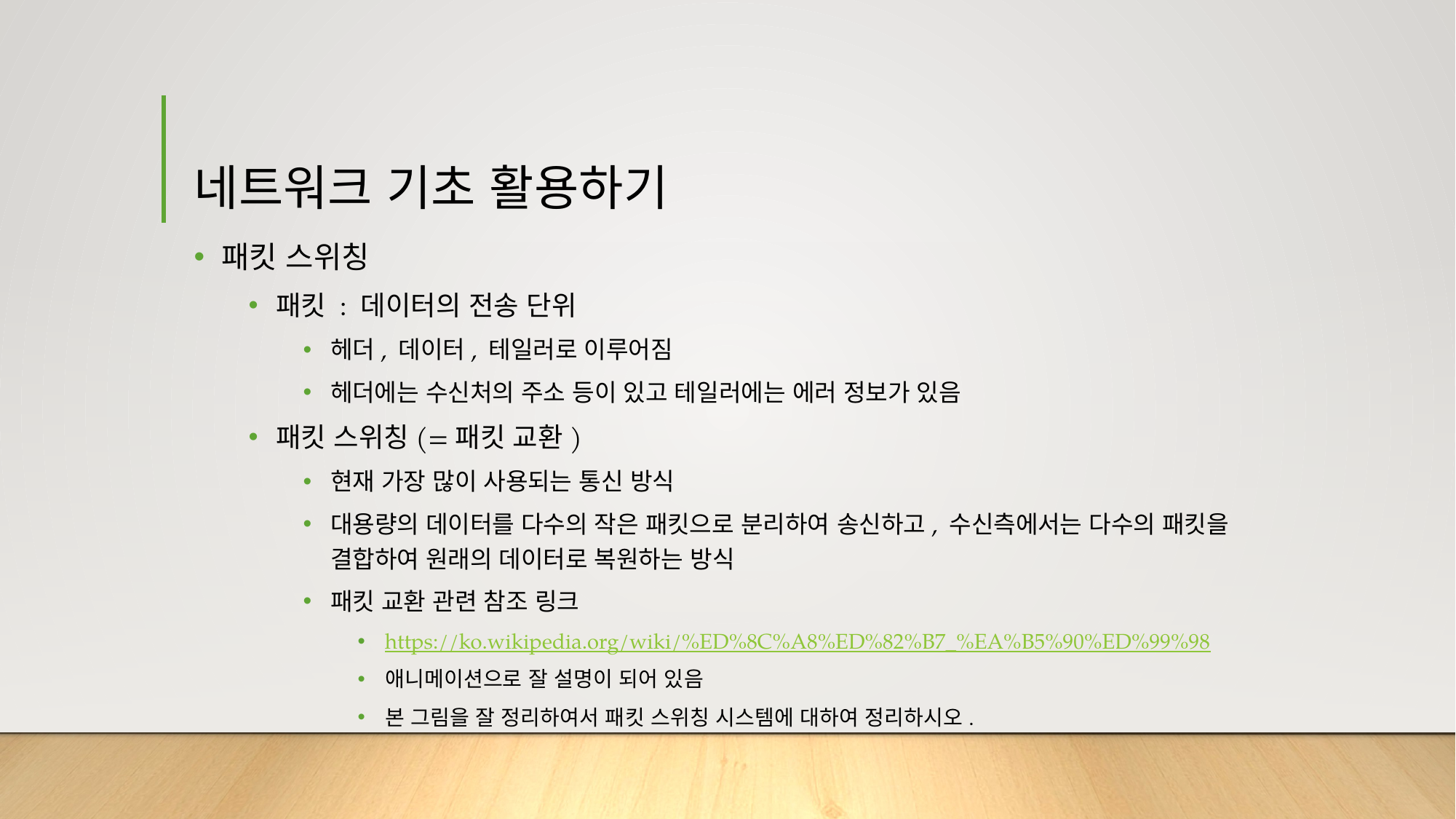

# 네트워크 기초 활용하기
패킷 스위칭
패킷 : 데이터의 전송 단위
헤더, 데이터, 테일러로 이루어짐
헤더에는 수신처의 주소 등이 있고 테일러에는 에러 정보가 있음
패킷 스위칭(=패킷 교환)
현재 가장 많이 사용되는 통신 방식
대용량의 데이터를 다수의 작은 패킷으로 분리하여 송신하고, 수신측에서는 다수의 패킷을 결합하여 원래의 데이터로 복원하는 방식
패킷 교환 관련 참조 링크
https://ko.wikipedia.org/wiki/%ED%8C%A8%ED%82%B7_%EA%B5%90%ED%99%98
애니메이션으로 잘 설명이 되어 있음
본 그림을 잘 정리하여서 패킷 스위칭 시스템에 대하여 정리하시오.